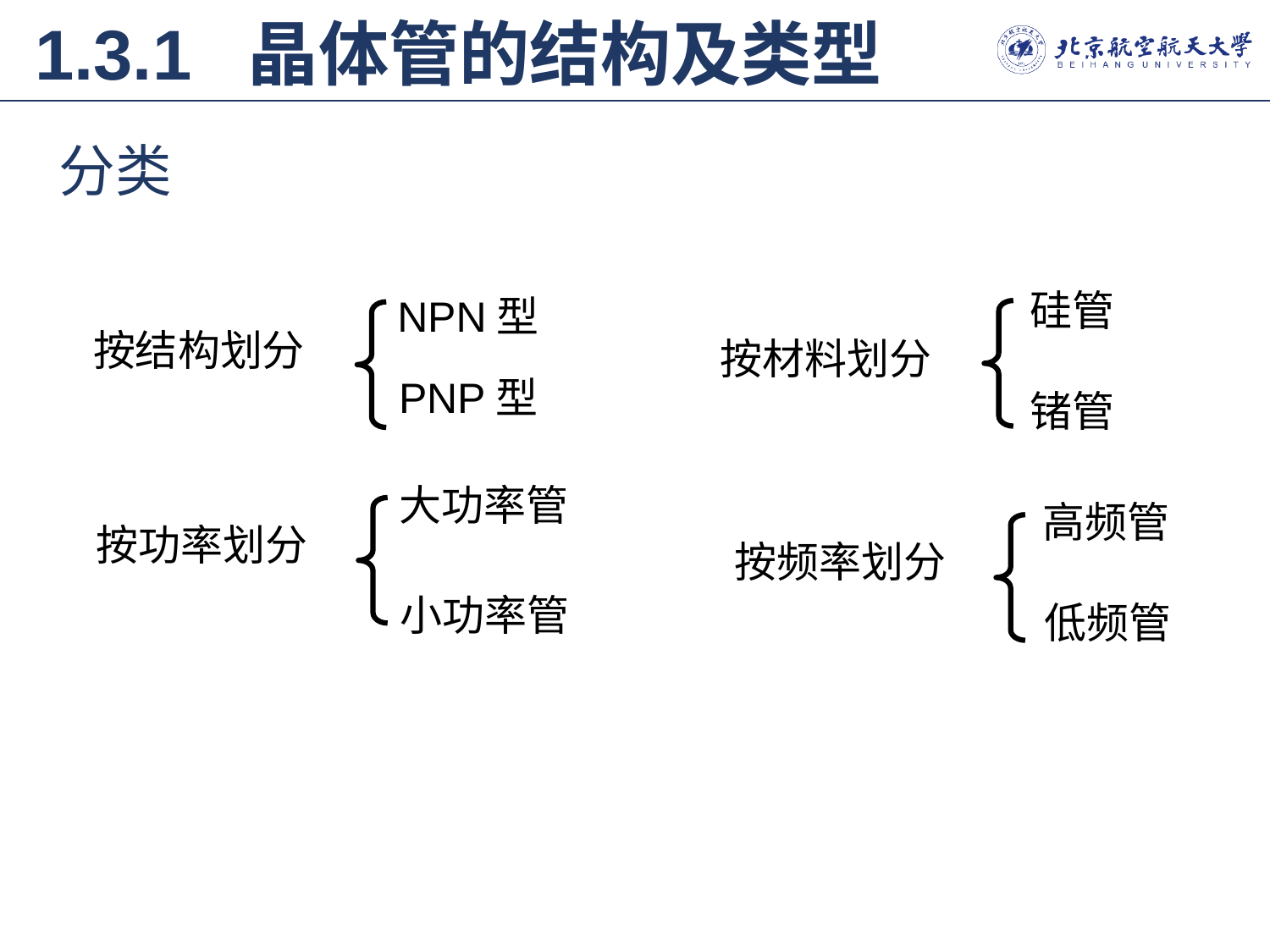

1.3.1  晶体管的结构及类型
分类
硅管
NPN型

按结构划分
按材料划分
PNP型
锗管
大功率管
高频管

按功率划分

按频率划分
小功率管
低频管
28